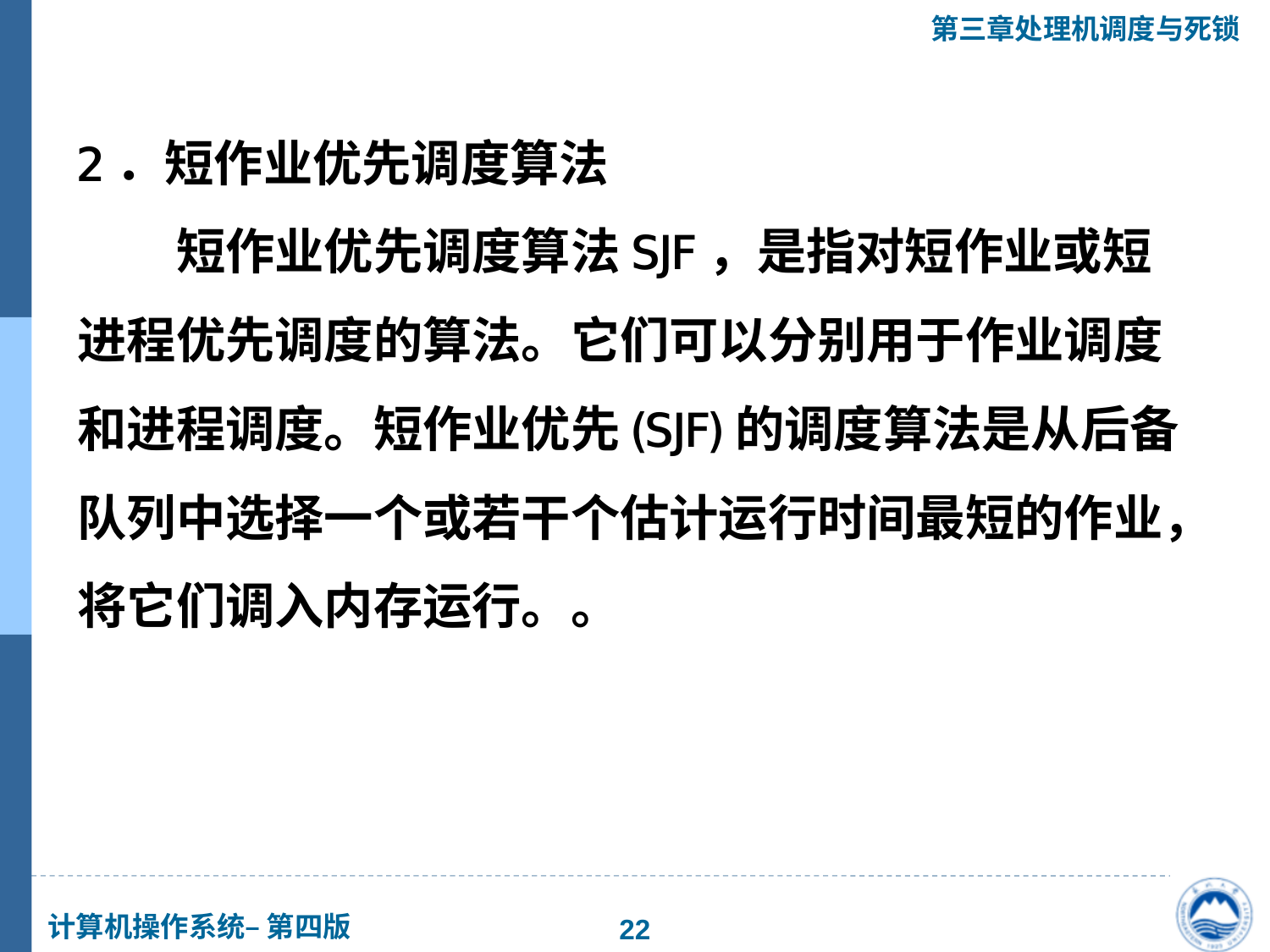

2．短作业优先调度算法
　　短作业优先调度算法SJF，是指对短作业或短进程优先调度的算法。它们可以分别用于作业调度和进程调度。短作业优先(SJF)的调度算法是从后备队列中选择一个或若干个估计运行时间最短的作业，将它们调入内存运行。。